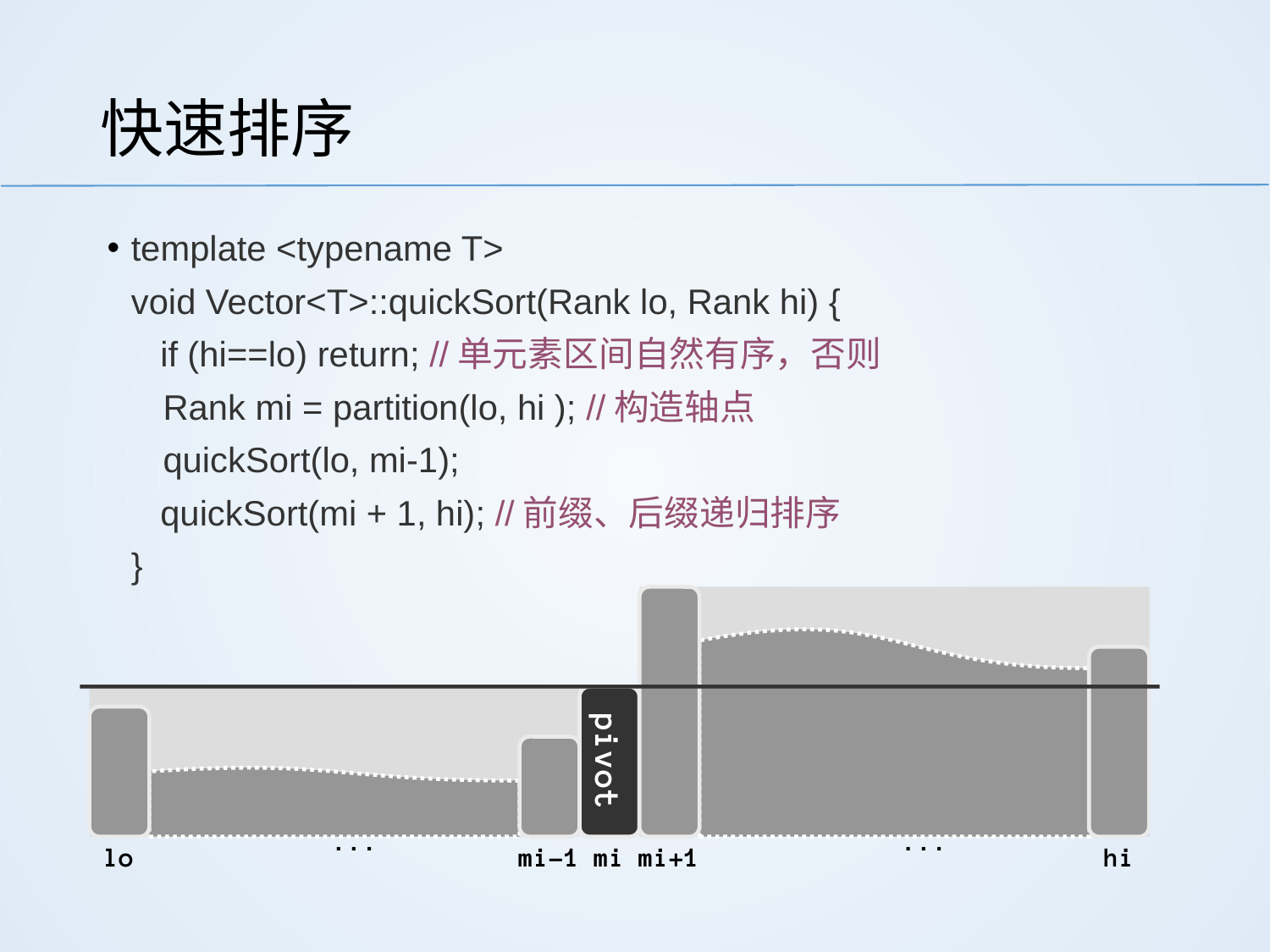

# 快速排序
template <typename T>
void Vector<T>::quickSort(Rank lo, Rank hi) {
   if (hi==lo) return; //单元素区间自然有序，否则
   Rank mi = partition(lo, hi ); //构造轴点
   quickSort(lo, mi-1);
   quickSort(mi + 1, hi); //前缀、后缀递归排序
}

pivot

...
...
lo
mi-1
mi
mi+1
hi